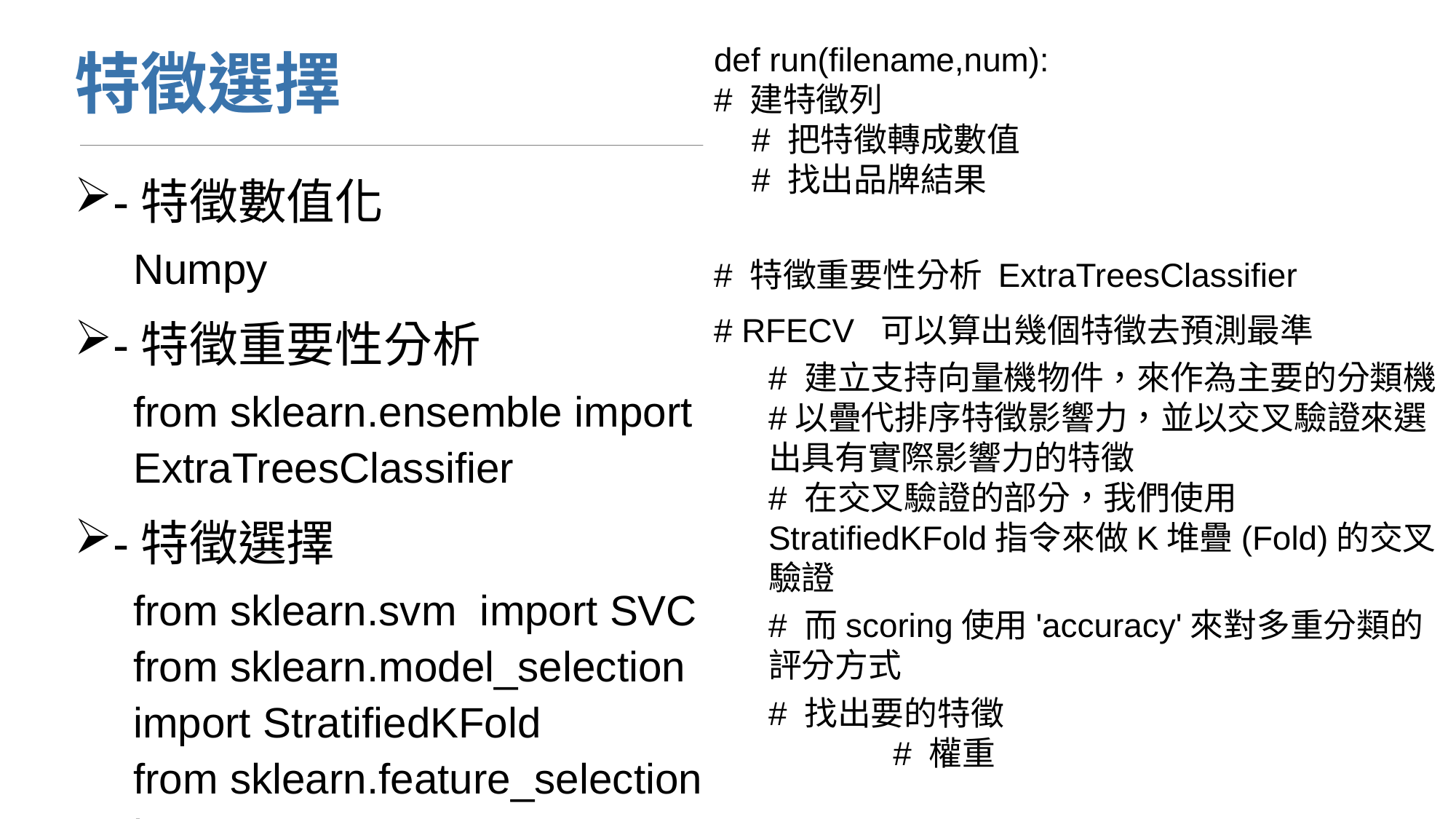

def run(filename,num):
# 建特徵列
    # 把特徵轉成數值
    # 找出品牌結果
# 特徵重要性分析 ExtraTreesClassifier
# RFECV  可以算出幾個特徵去預測最準
# 建立支持向量機物件，來作為主要的分類機 #以疊代排序特徵影響力，並以交叉驗證來選出具有實際影響力的特徵 # 在交叉驗證的部分，我們使用StratifiedKFold指令來做K堆疊(Fold)的交叉驗證
# 而scoring使用'accuracy'來對多重分類的評分方式
# 找出要的特徵 # 權重
特徵選擇
-特徵數值化
Numpy
-特徵重要性分析
from sklearn.ensemble import ExtraTreesClassifier
-特徵選擇
from sklearn.svm  import SVC
from sklearn.model_selection import StratifiedKFold
from sklearn.feature_selection import RFECV